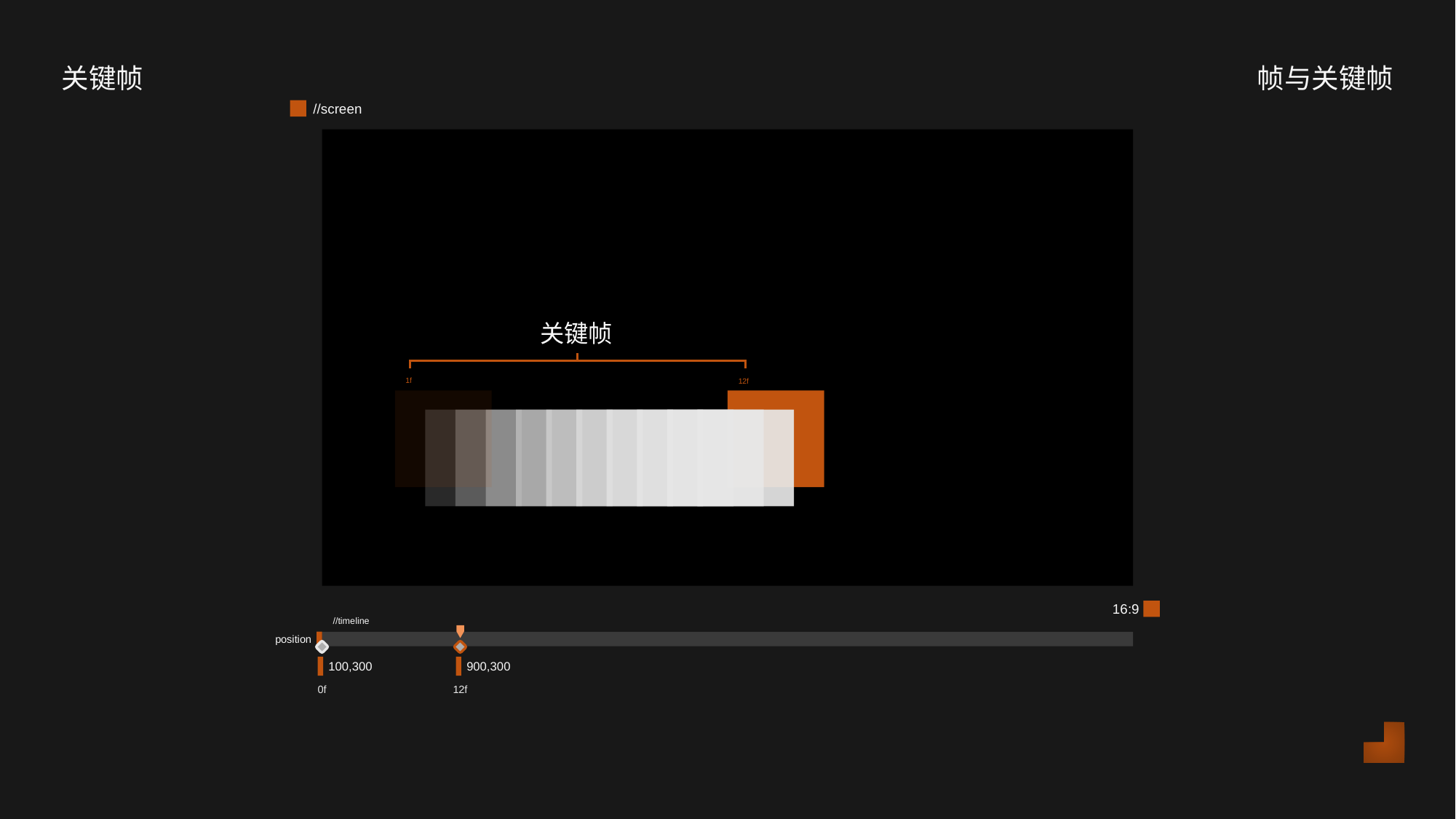

关键帧
帧与关键帧
//screen

关键帧
1f
12f

16:9

//timeline

  position

100,300

900,300

0f
12f